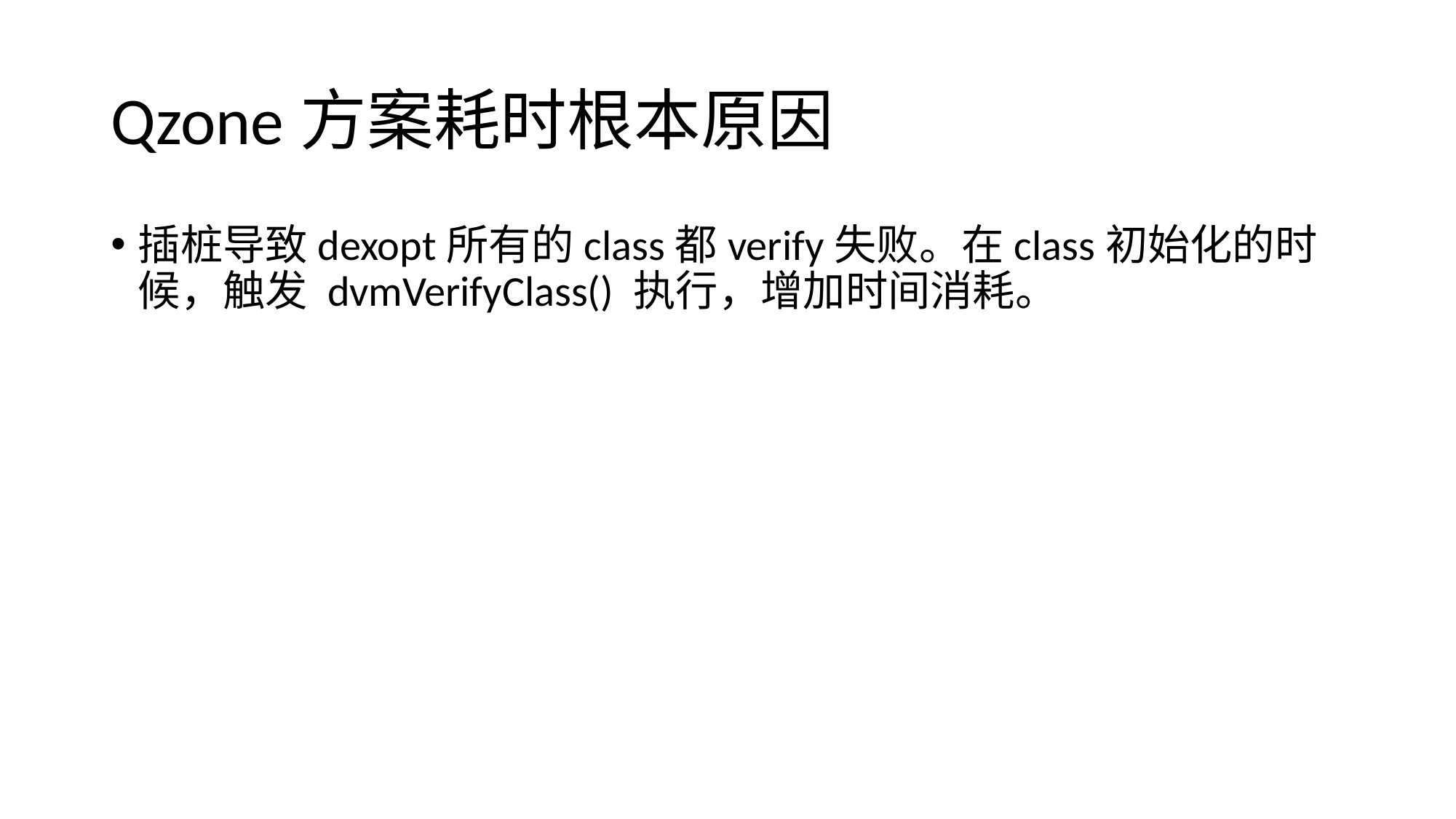

# Qzone方案耗时根本原因
插桩导致dexopt所有的class都verify失败。在class初始化的时候，触发 dvmVerifyClass() 执行，增加时间消耗。